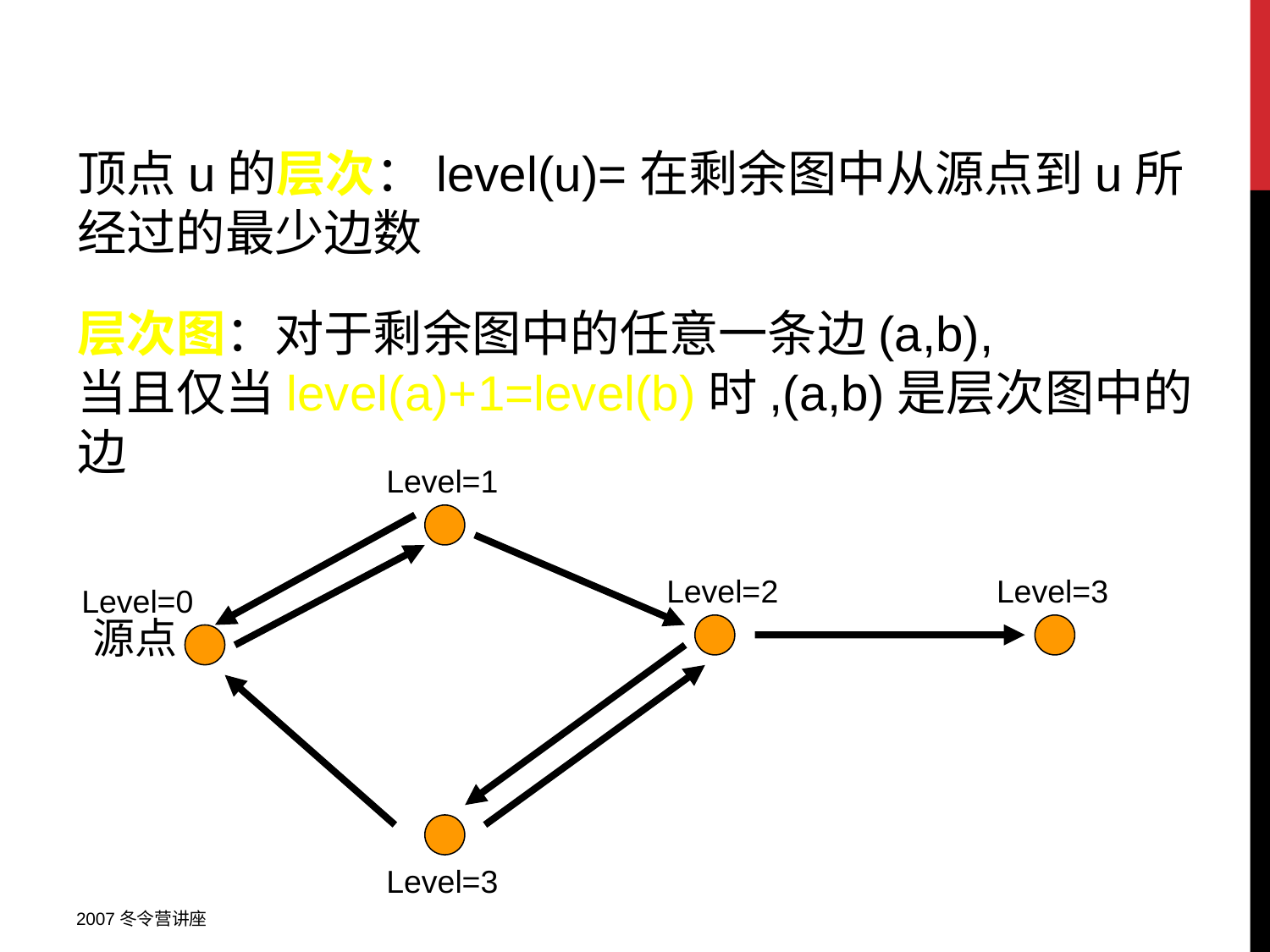

顶点u的层次：level(u)=在剩余图中从源点到u所经过的最少边数
层次图：对于剩余图中的任意一条边(a,b),
当且仅当level(a)+1=level(b)时,(a,b)是层次图中的边
Level=1

Level=2
Level=3
Level=0
源点

Level=3
2007冬令营讲座